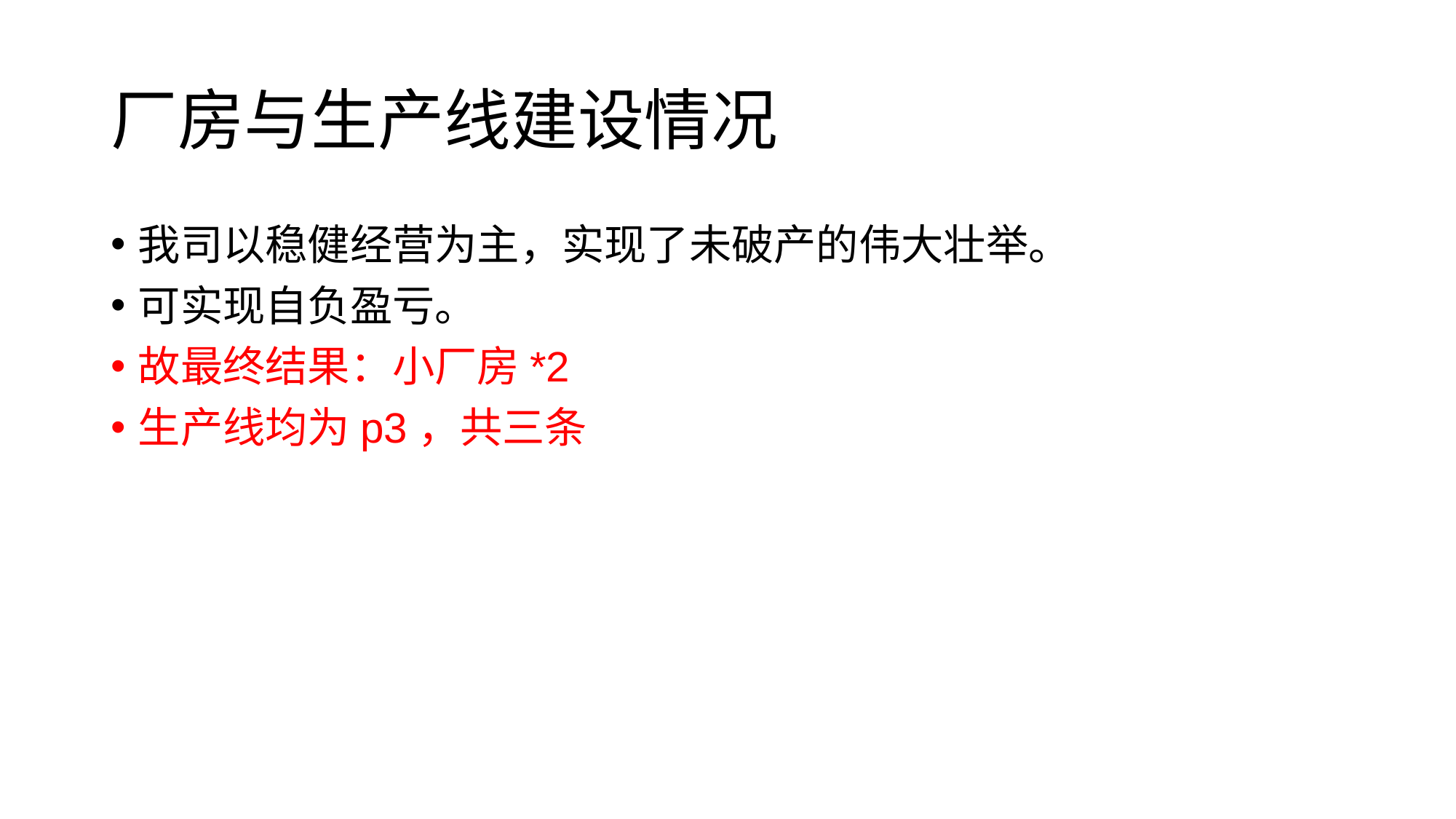

# 厂房与生产线建设情况
我司以稳健经营为主，实现了未破产的伟大壮举。
可实现自负盈亏。
故最终结果：小厂房*2
生产线均为p3，共三条